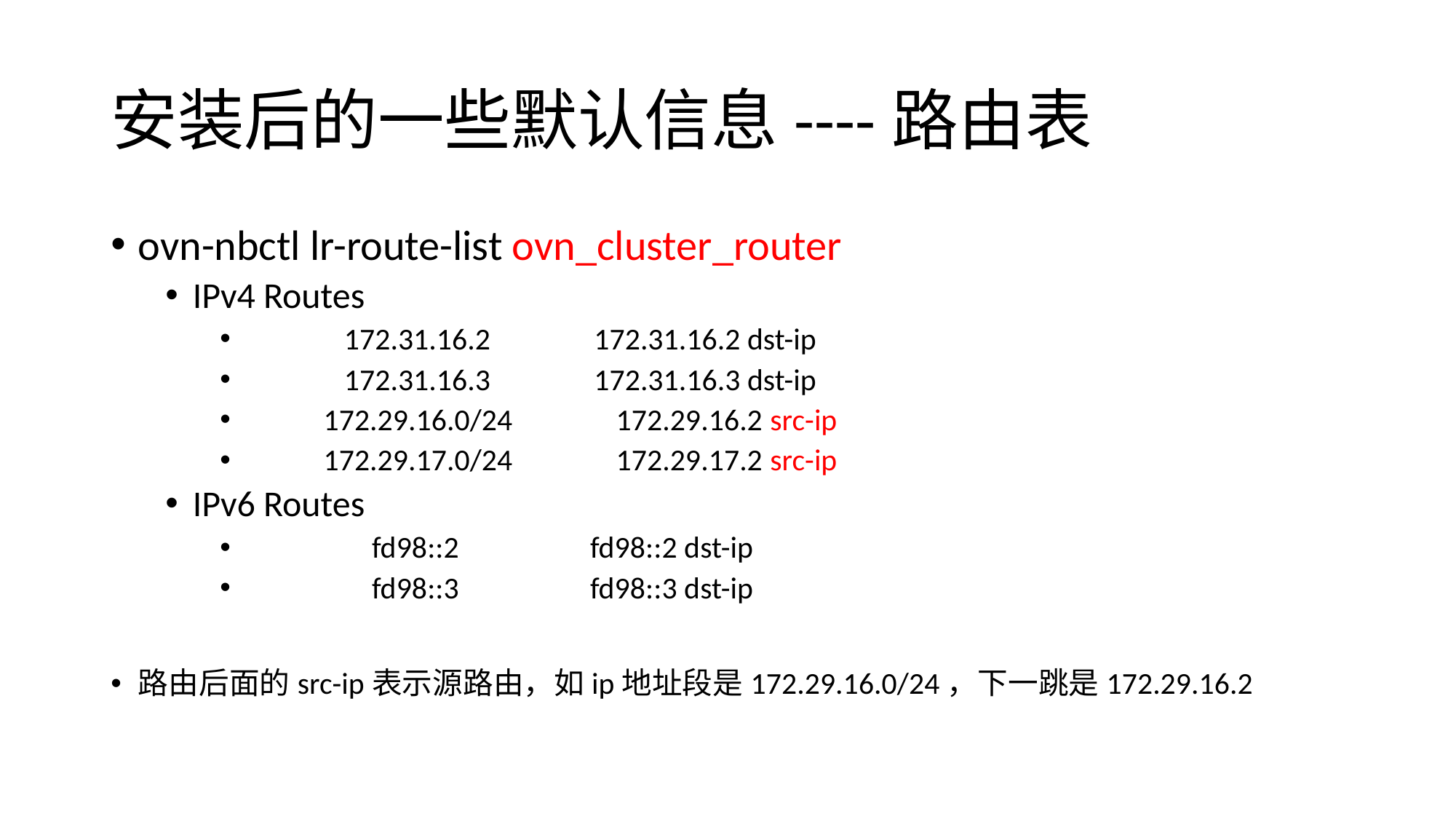

# 安装后的一些默认信息----路由表
ovn-nbctl lr-route-list ovn_cluster_router
IPv4 Routes
              172.31.16.2               172.31.16.2 dst-ip
              172.31.16.3               172.31.16.3 dst-ip
           172.29.16.0/24               172.29.16.2 src-ip
           172.29.17.0/24               172.29.17.2 src-ip
IPv6 Routes
                  fd98::2                   fd98::2 dst-ip
                  fd98::3                   fd98::3 dst-ip

路由后面的src-ip表示源路由，如ip地址段是172.29.16.0/24，下一跳是172.29.16.2